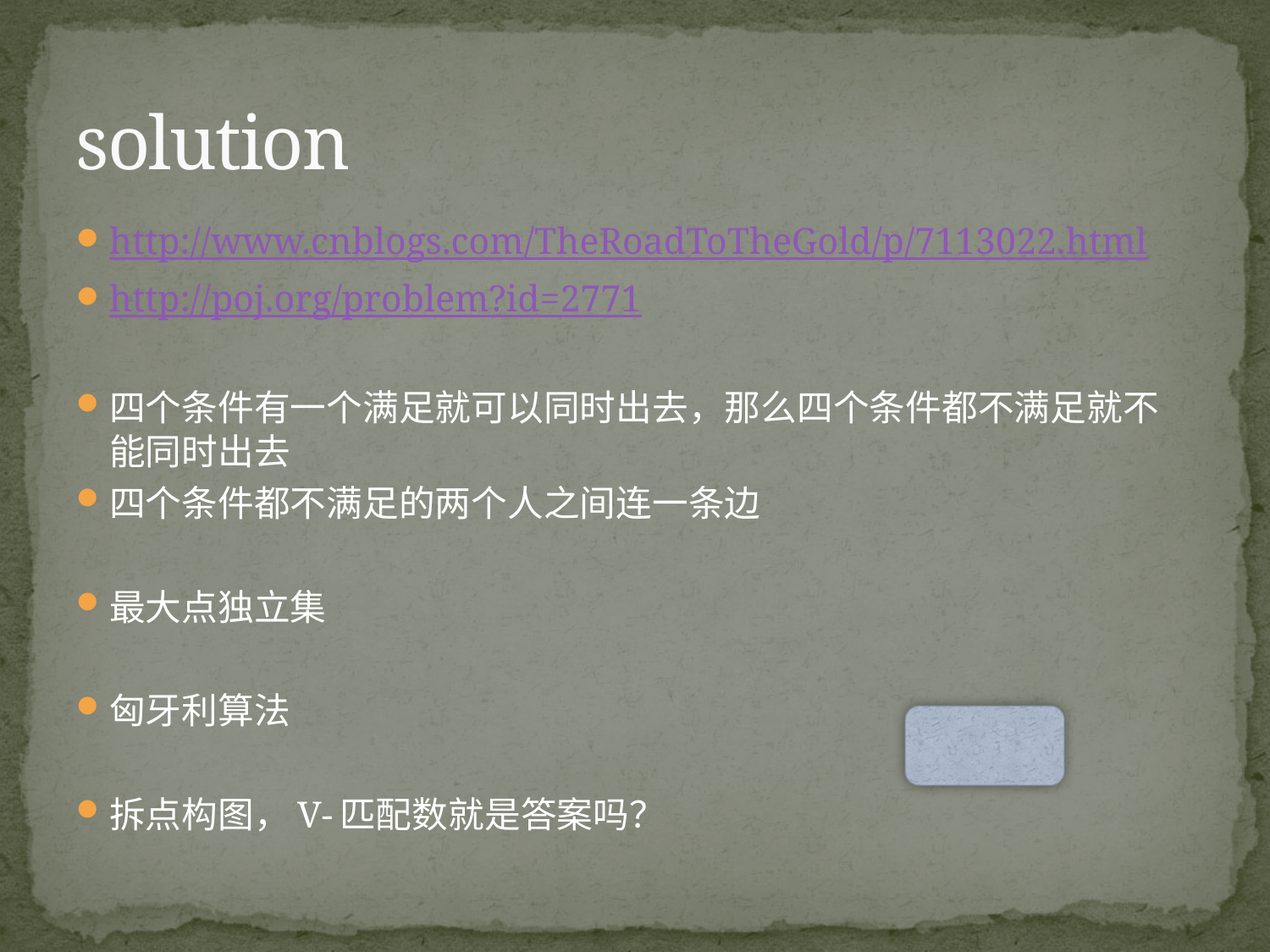

# solution
http://www.cnblogs.com/TheRoadToTheGold/p/7113022.html
http://poj.org/problem?id=2771

四个条件有一个满足就可以同时出去，那么四个条件都不满足就不能同时出去
四个条件都不满足的两个人之间连一条边

最大点独立集

匈牙利算法

拆点构图，V-匹配数就是答案吗？